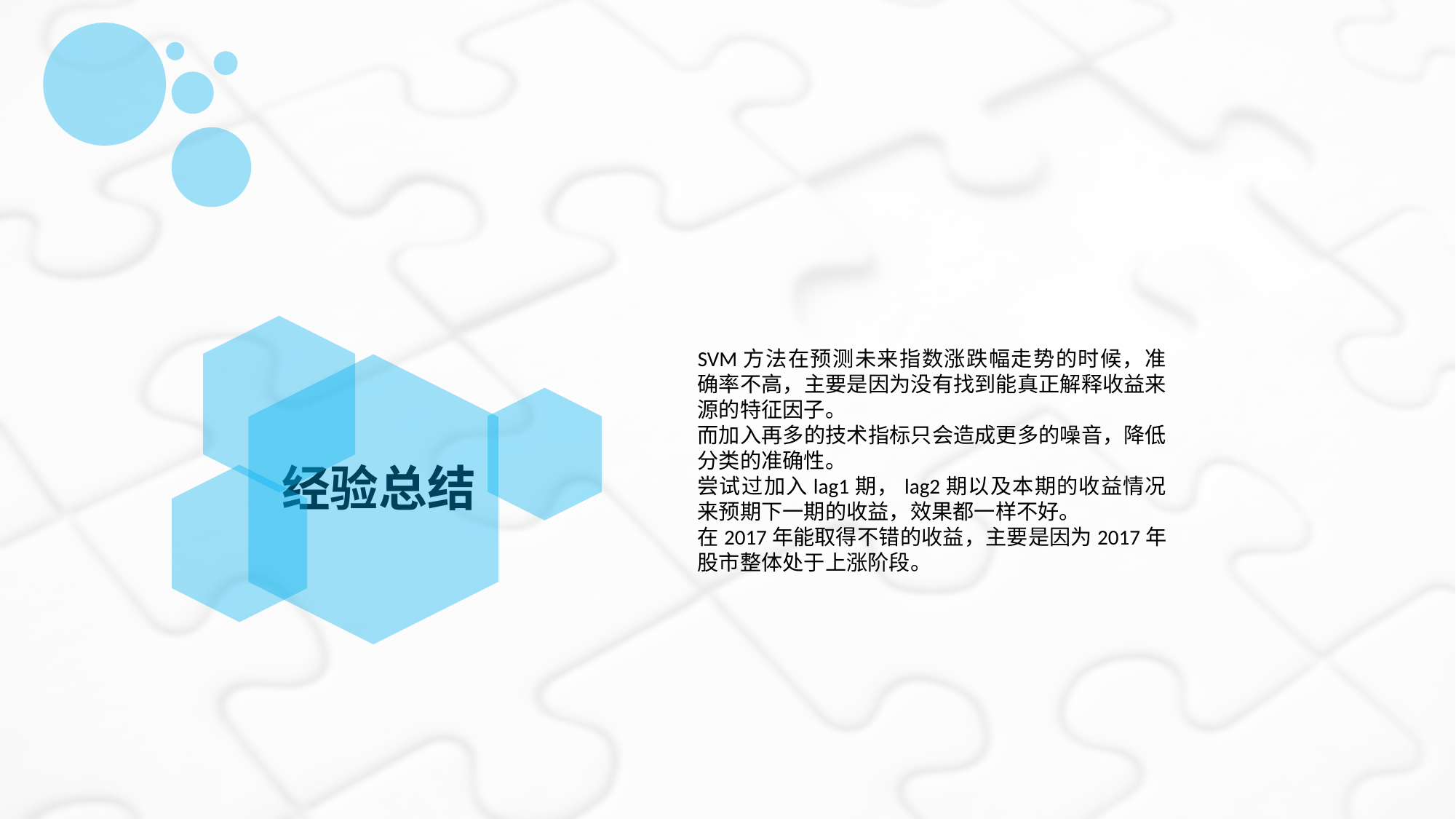

SVM方法在预测未来指数涨跌幅走势的时候，准确率不高，主要是因为没有找到能真正解释收益来源的特征因子。
而加入再多的技术指标只会造成更多的噪音，降低分类的准确性。
尝试过加入lag1期，lag2期以及本期的收益情况来预期下一期的收益，效果都一样不好。
在2017年能取得不错的收益，主要是因为2017年股市整体处于上涨阶段。

经验总结